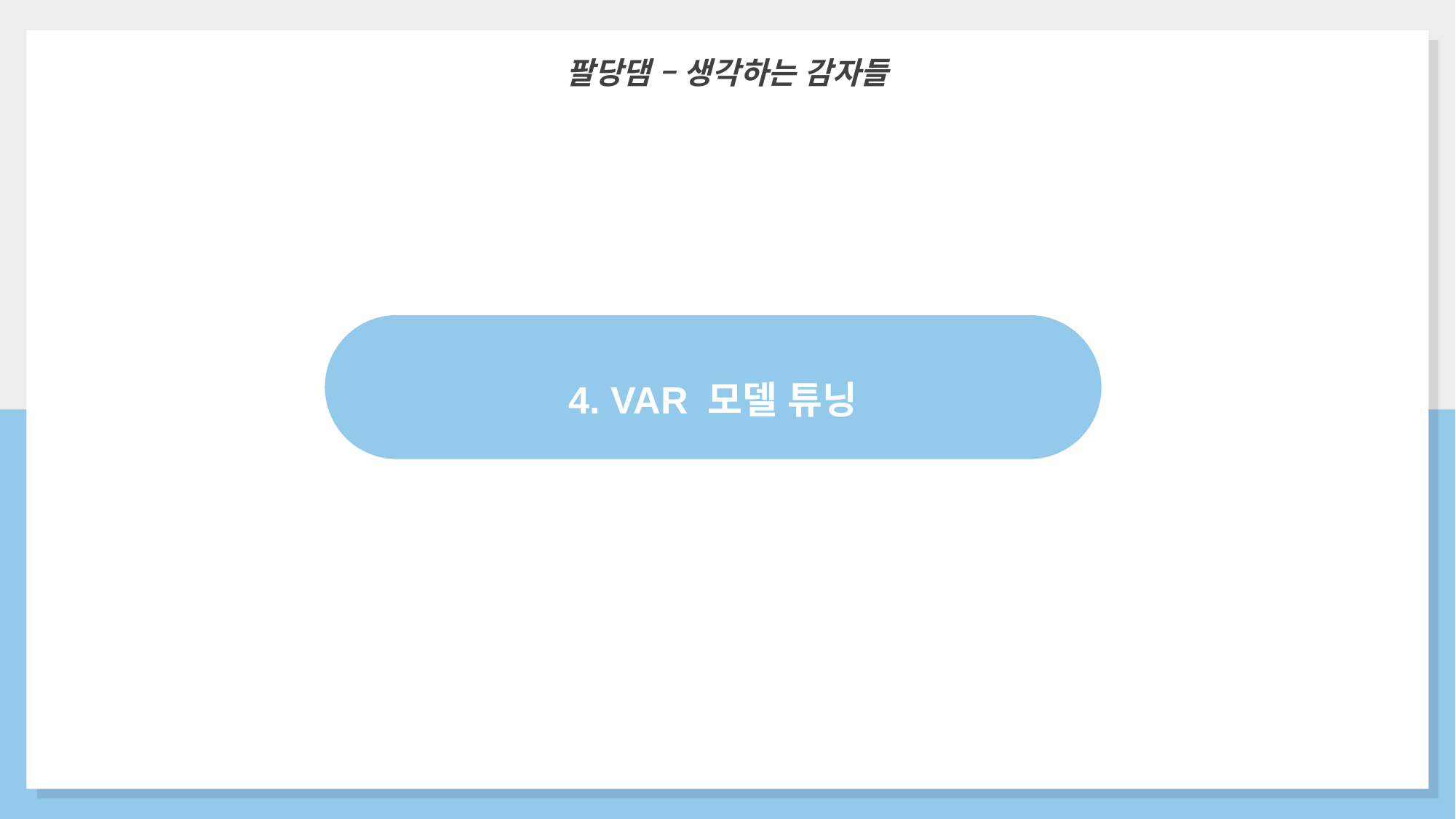

팔당댐 – 생각하는 감자들
4. VAR 모델 튜닝